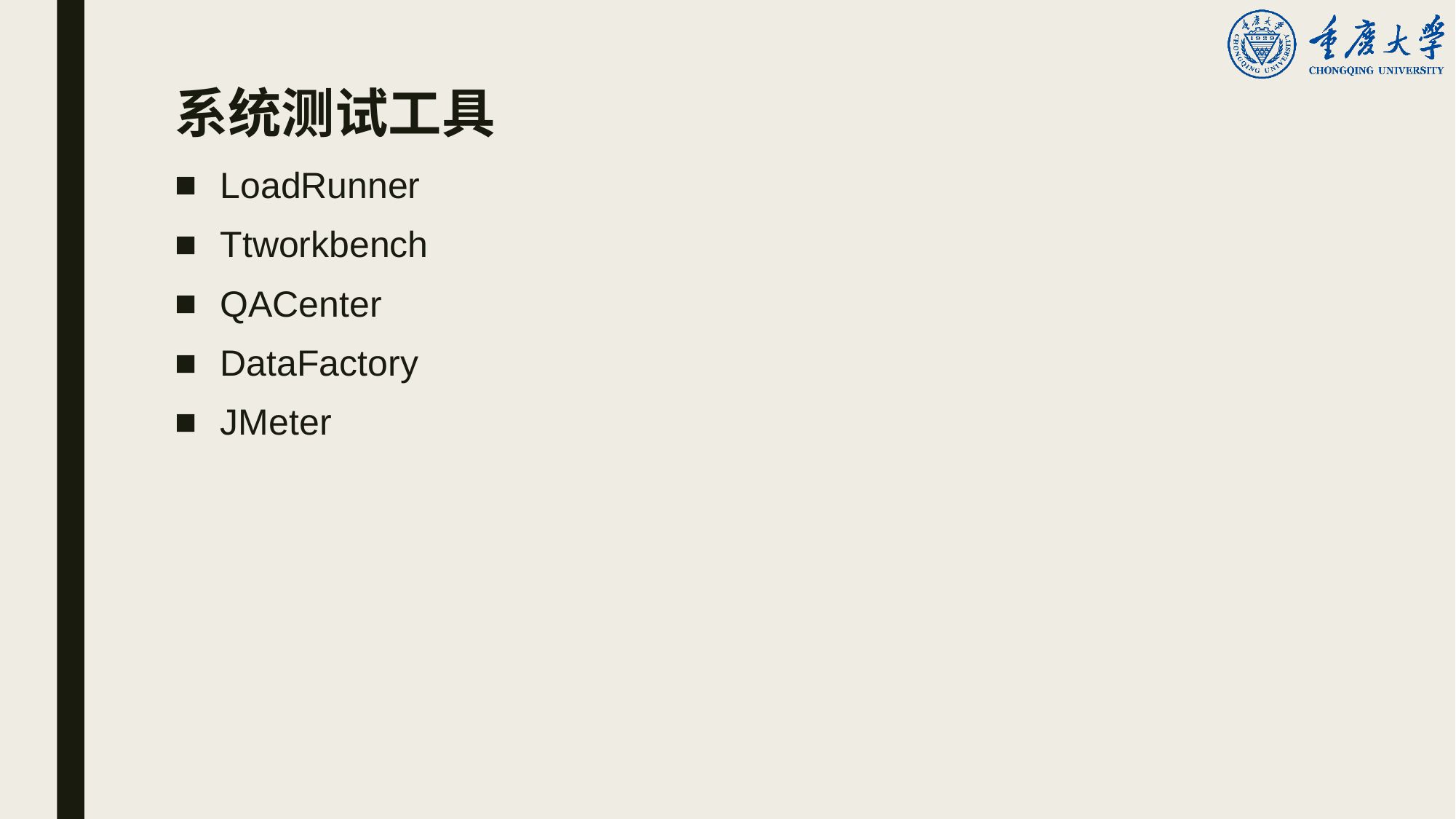

# 系统测试工具
LoadRunner
Ttworkbench
QACenter
DataFactory
JMeter